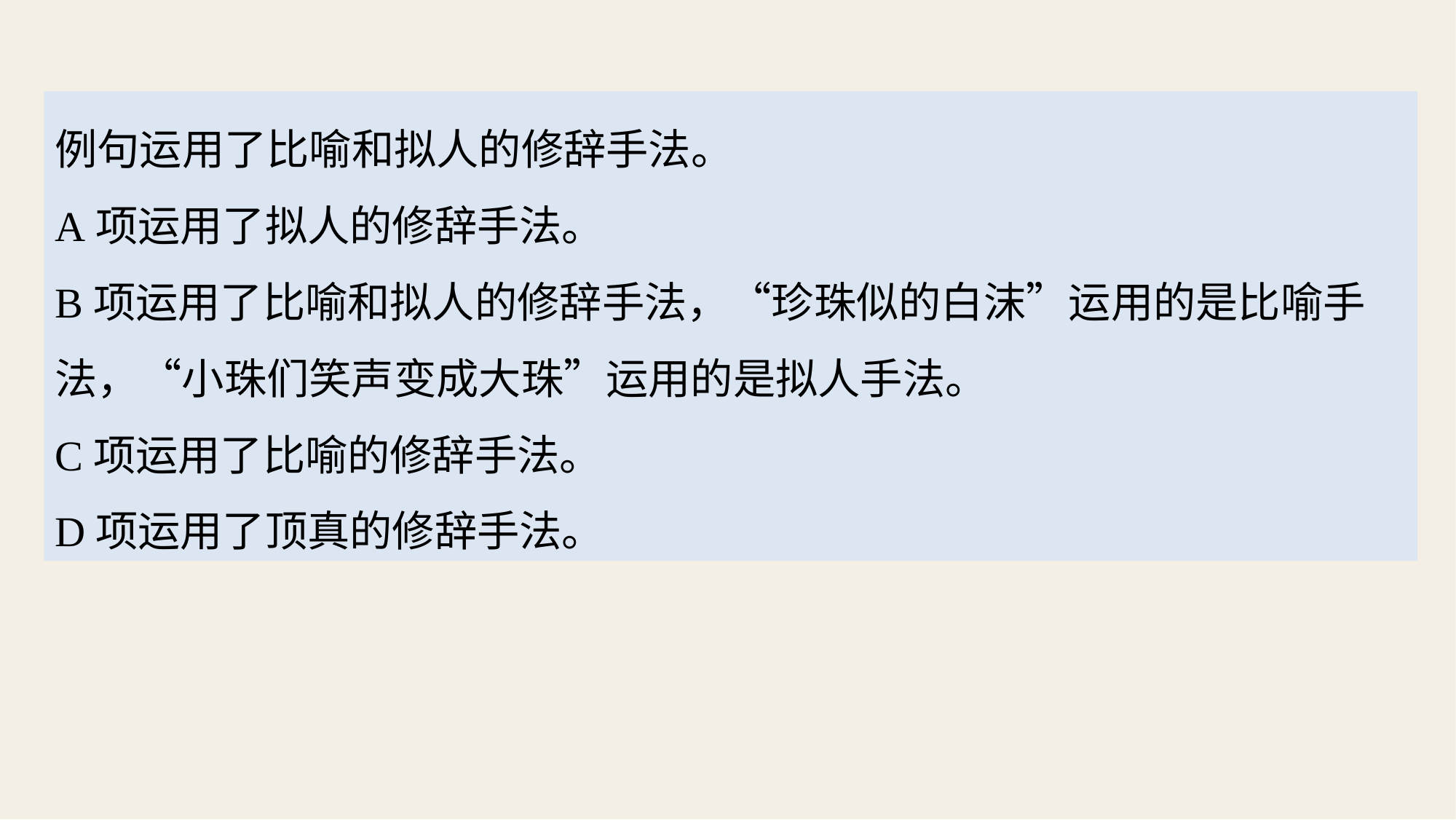

例句运用了比喻和拟人的修辞手法。
A项运用了拟人的修辞手法。
B项运用了比喻和拟人的修辞手法，“珍珠似的白沫”运用的是比喻手法，“小珠们笑声变成大珠”运用的是拟人手法。
C项运用了比喻的修辞手法。
D项运用了顶真的修辞手法。